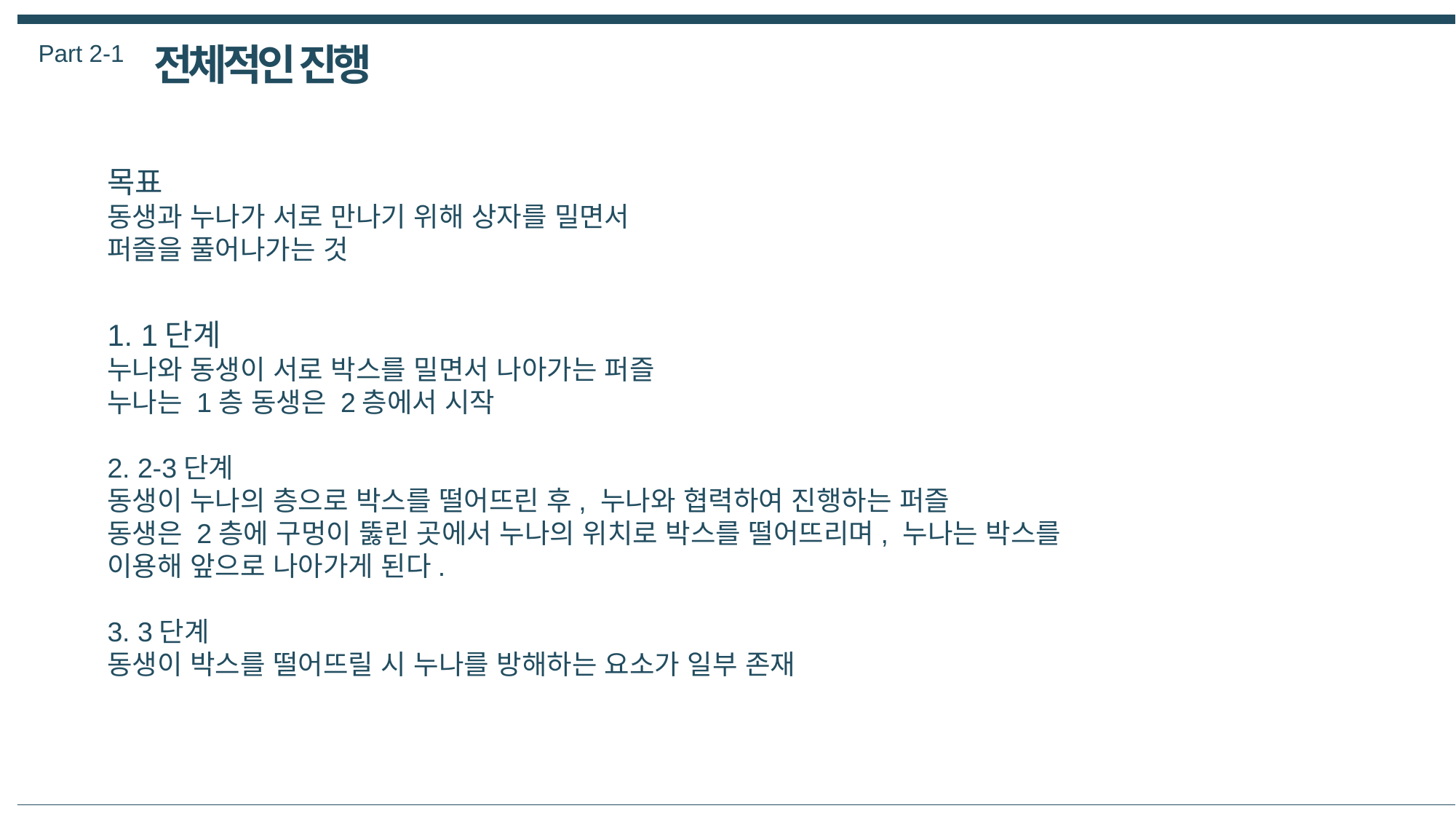

Part 2-1
전체적인 진행
목표
동생과 누나가 서로 만나기 위해 상자를 밀면서 퍼즐을 풀어나가는 것
1. 1단계
누나와 동생이 서로 박스를 밀면서 나아가는 퍼즐
누나는 1층 동생은 2층에서 시작

2. 2-3단계
동생이 누나의 층으로 박스를 떨어뜨린 후, 누나와 협력하여 진행하는 퍼즐
동생은 2층에 구멍이 뚫린 곳에서 누나의 위치로 박스를 떨어뜨리며, 누나는 박스를 이용해 앞으로 나아가게 된다.

3. 3단계
동생이 박스를 떨어뜨릴 시 누나를 방해하는 요소가 일부 존재